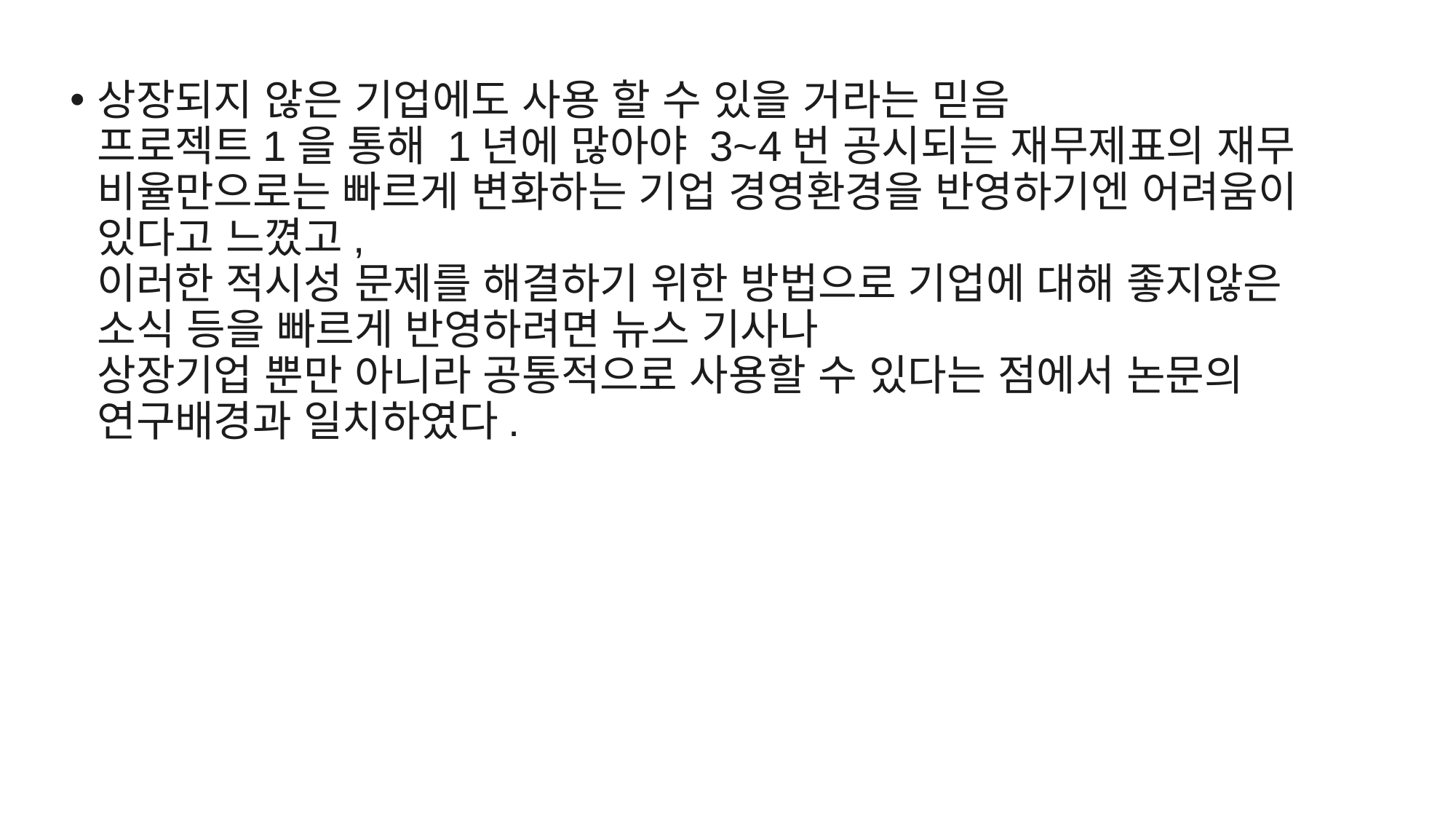

상장되지 않은 기업에도 사용 할 수 있을 거라는 믿음
프로젝트1을 통해 1년에 많아야 3~4번 공시되는 재무제표의 재무 비율만으로는 빠르게 변화하는 기업 경영환경을 반영하기엔 어려움이 있다고 느꼈고,
이러한 적시성 문제를 해결하기 위한 방법으로 기업에 대해 좋지않은 소식 등을 빠르게 반영하려면 뉴스 기사나
상장기업 뿐만 아니라 공통적으로 사용할 수 있다는 점에서 논문의 연구배경과 일치하였다.